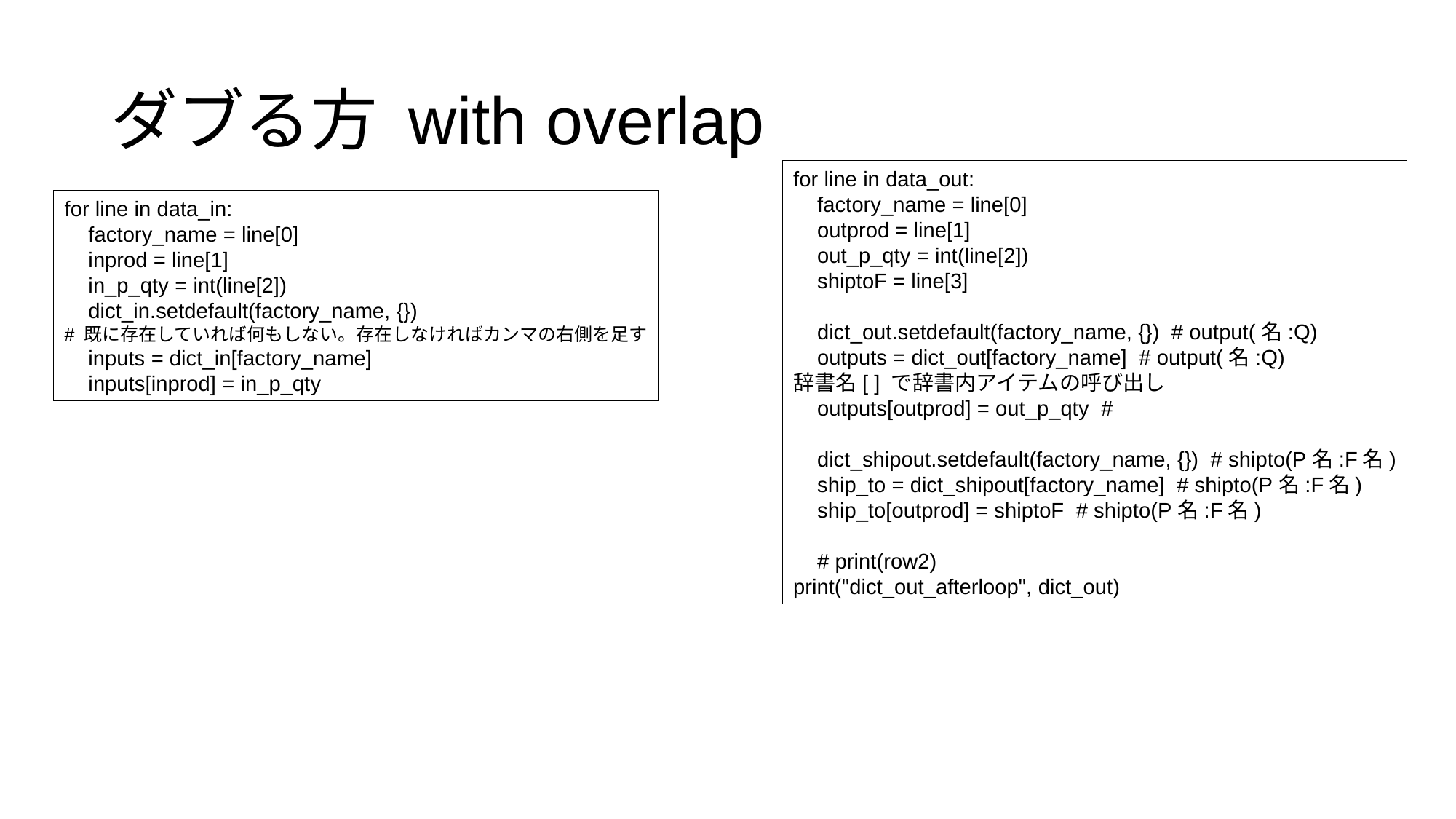

# ダブる方 with overlap
for line in data_out:
    factory_name = line[0]
    outprod = line[1]
    out_p_qty = int(line[2])
    shiptoF = line[3]
    dict_out.setdefault(factory_name, {})  # output(名:Q)
    outputs = dict_out[factory_name]  # output(名:Q)
辞書名[ ] で辞書内アイテムの呼び出し
    outputs[outprod] = out_p_qty  #
    dict_shipout.setdefault(factory_name, {})  # shipto(P名:F名)
    ship_to = dict_shipout[factory_name]  # shipto(P名:F名)
    ship_to[outprod] = shiptoF  # shipto(P名:F名)
    # print(row2)
print("dict_out_afterloop", dict_out)
for line in data_in:
    factory_name = line[0]
    inprod = line[1]
    in_p_qty = int(line[2])
    dict_in.setdefault(factory_name, {})
# 既に存在していれば何もしない。存在しなければカンマの右側を足す inputs = dict_in[factory_name] inputs[inprod] = in_p_qty